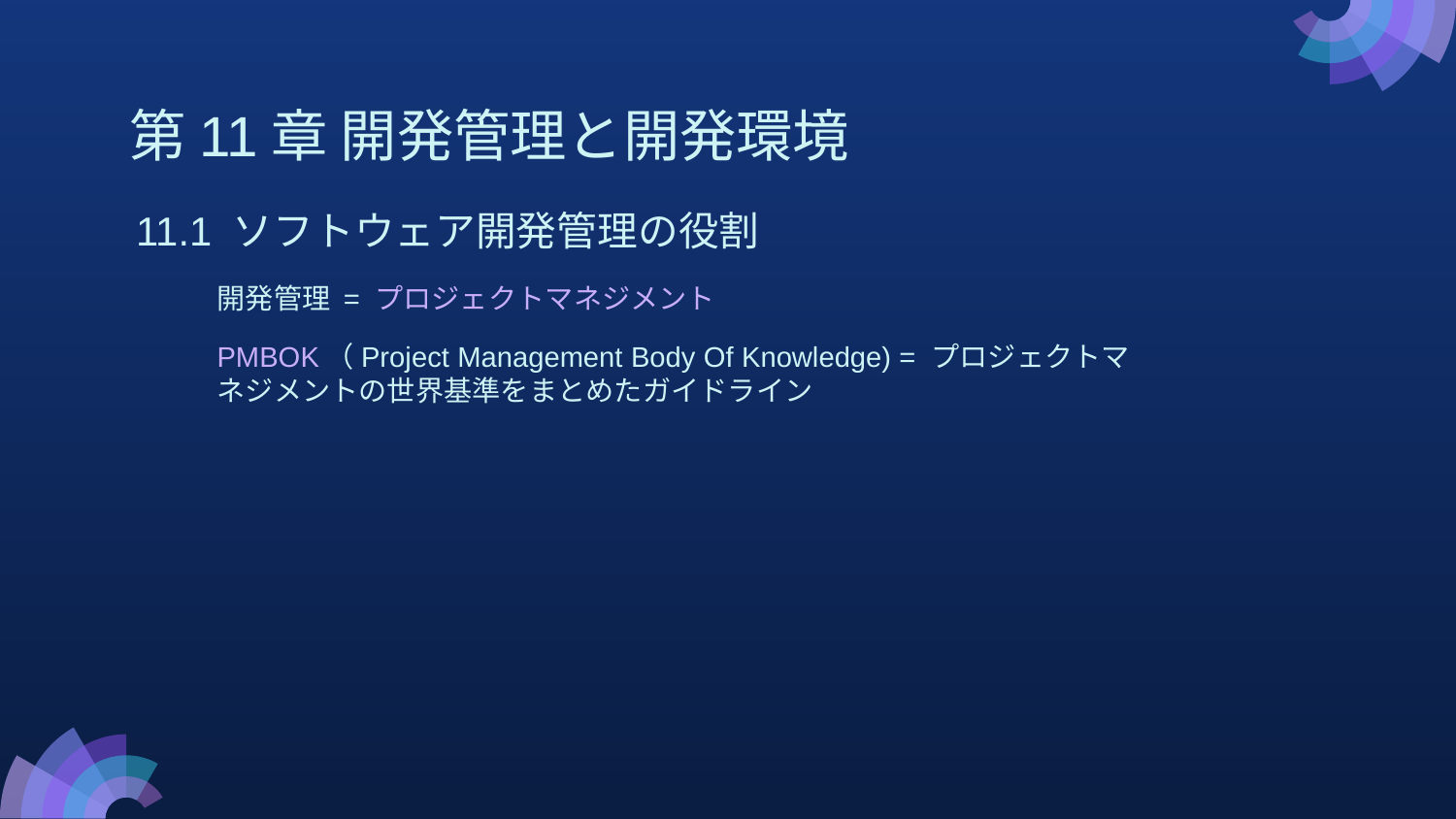

# 第11章 開発管理と開発環境
11.1 ソフトウェア開発管理の役割
開発管理 = プロジェクトマネジメント
PMBOK（Project Management Body Of Knowledge) = プロジェクトマネジメントの世界基準をまとめたガイドライン